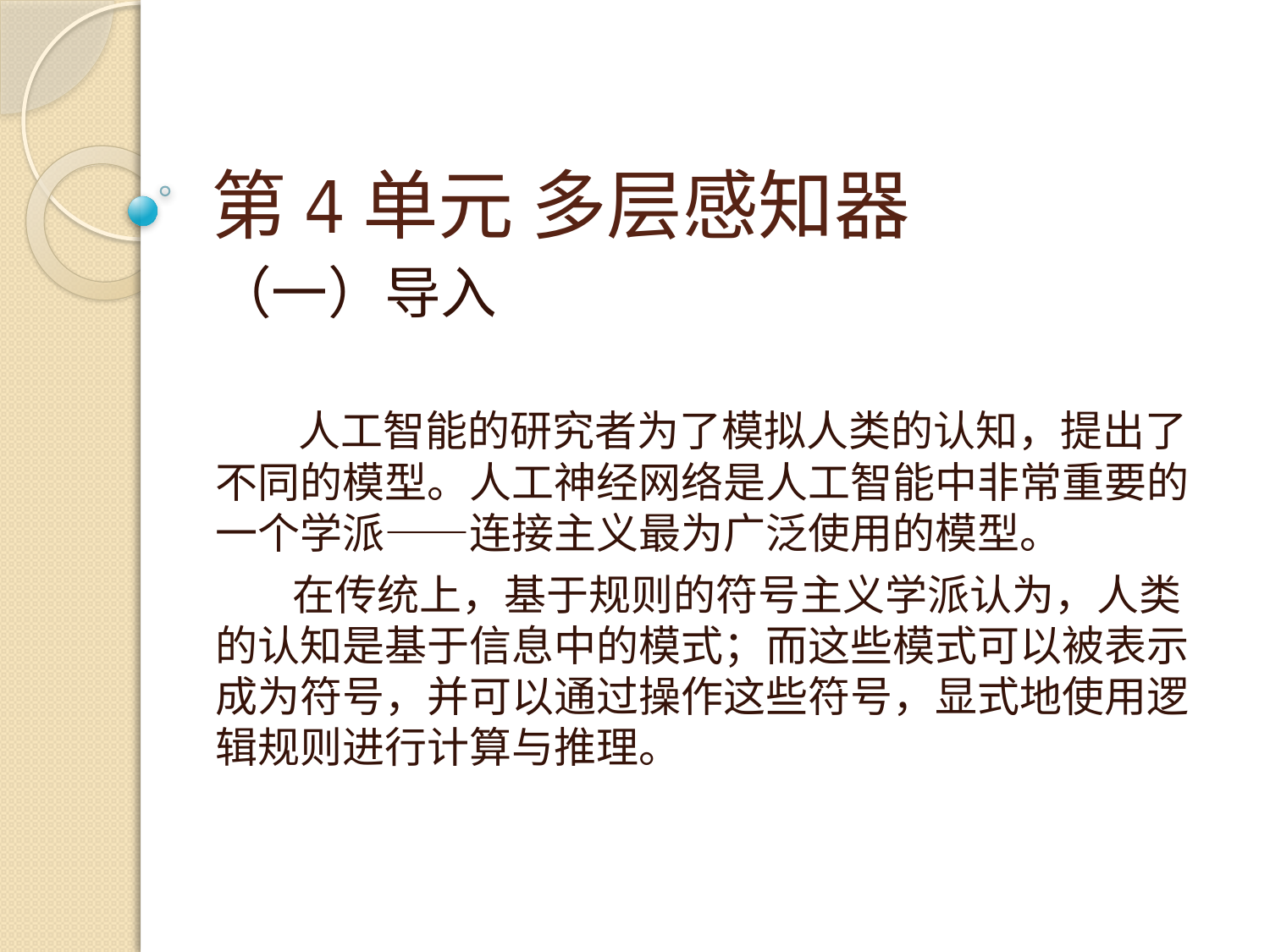

# 第4单元 多层感知器
（一）导入

       人工智能的研究者为了模拟人类的认知，提出了不同的模型。人工神经网络是人工智能中非常重要的一个学派——连接主义最为广泛使用的模型。
       在传统上，基于规则的符号主义学派认为，人类的认知是基于信息中的模式；而这些模式可以被表示成为符号，并可以通过操作这些符号，显式地使用逻辑规则进行计算与推理。